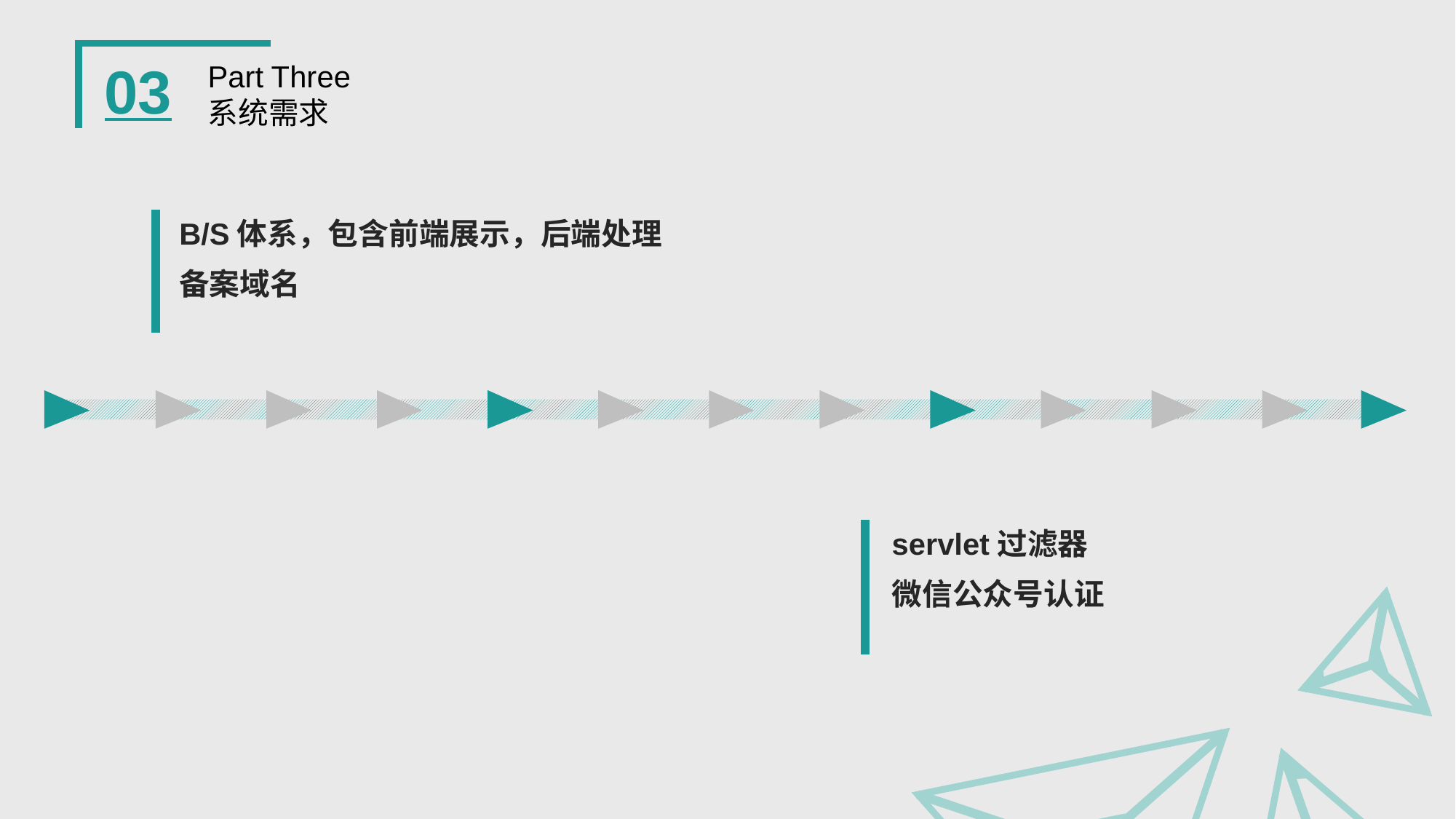

03
Part Three
系统需求
B/S体系，包含前端展示，后端处理
备案域名

servlet过滤器
微信公众号认证